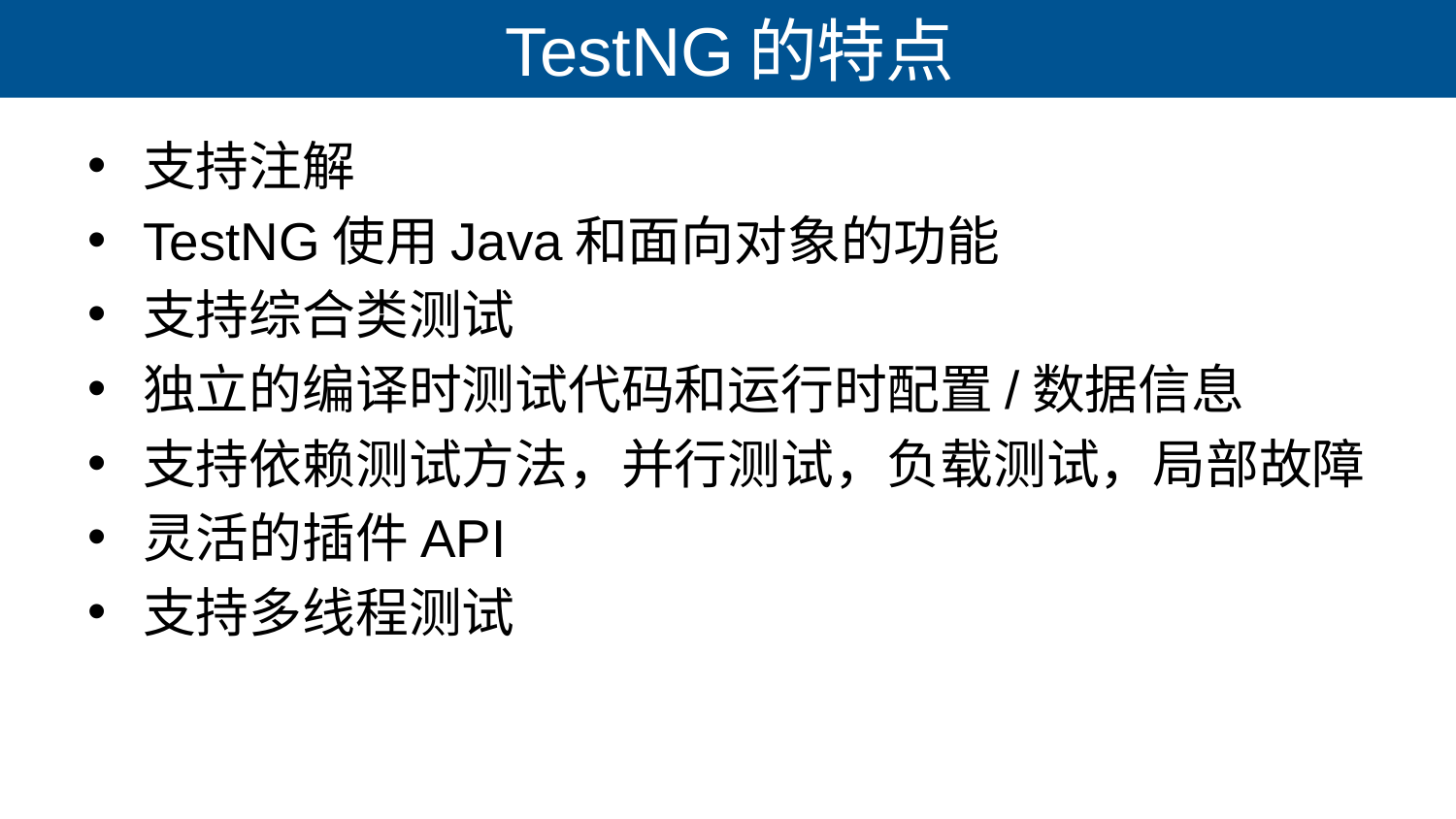

# TestNG的特点
支持注解
TestNG使用Java和面向对象的功能
支持综合类测试
独立的编译时测试代码和运行时配置/数据信息
支持依赖测试方法，并行测试，负载测试，局部故障
灵活的插件API
支持多线程测试